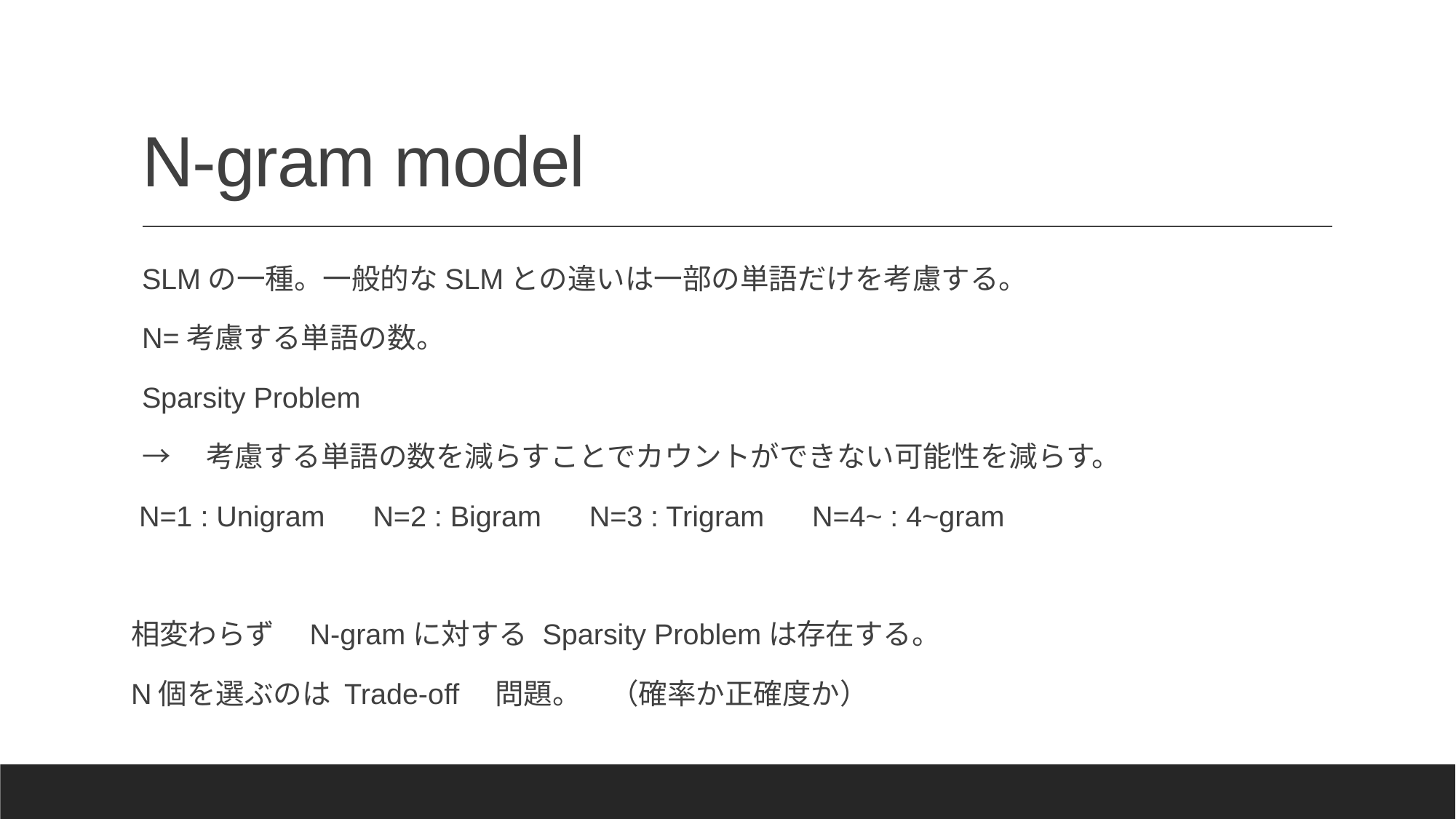

# N-gram model
SLMの一種。一般的なSLMとの違いは一部の単語だけを考慮する。
N=考慮する単語の数。
Sparsity Problem
→　考慮する単語の数を減らすことでカウントができない可能性を減らす。
 N=1 : Unigram      N=2 : Bigram      N=3 : Trigram      N=4~ : 4~gram

相変わらず　N-gramに対する Sparsity Problemは存在する。
N個を選ぶのは Trade-off　問題。　（確率か正確度か）